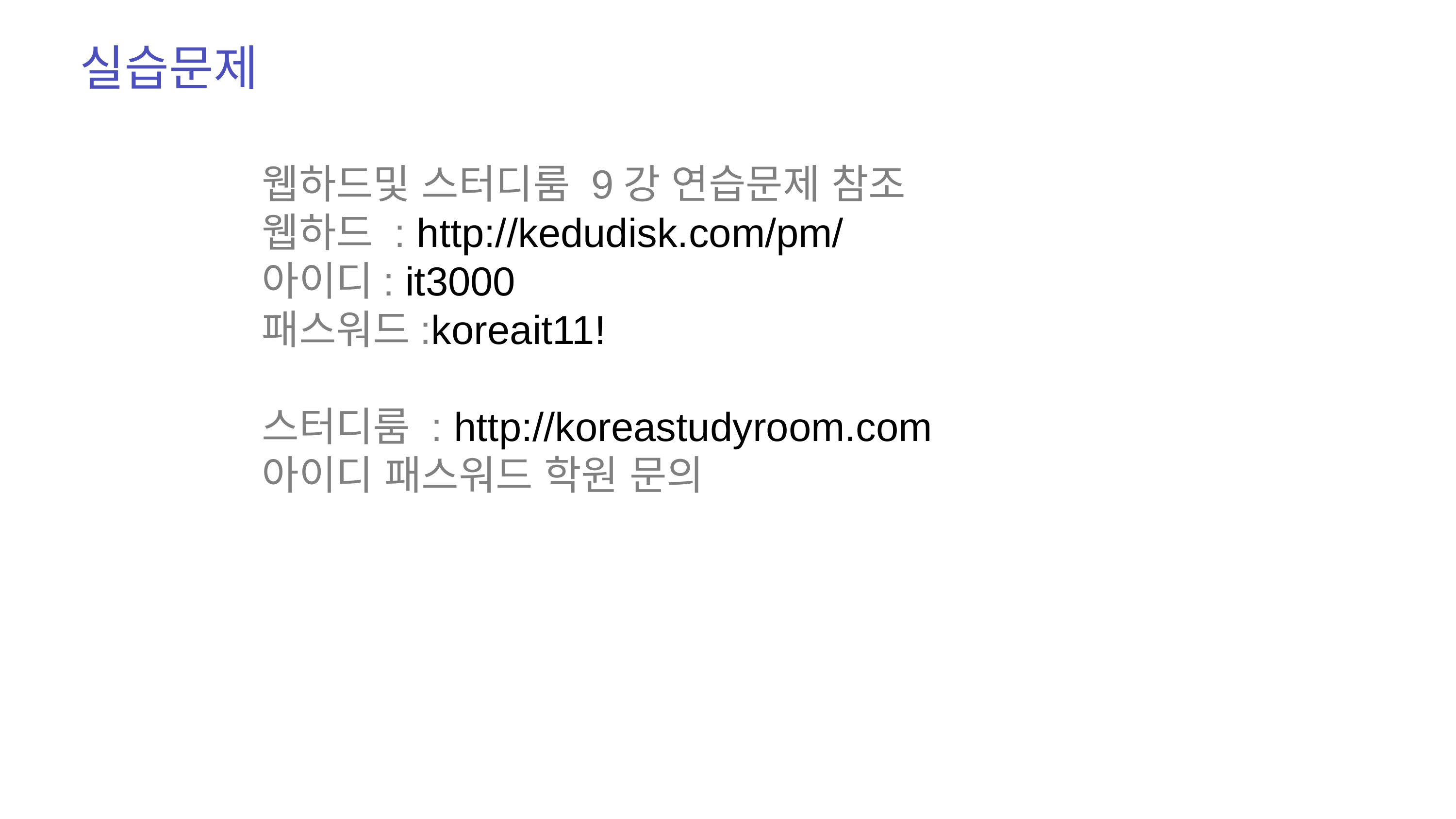

실습문제
웹하드및 스터디룸 9강 연습문제 참조
웹하드 : http://kedudisk.com/pm/
아이디: it3000
패스워드:koreait11!

스터디룸 : http://koreastudyroom.com
아이디 패스워드 학원 문의